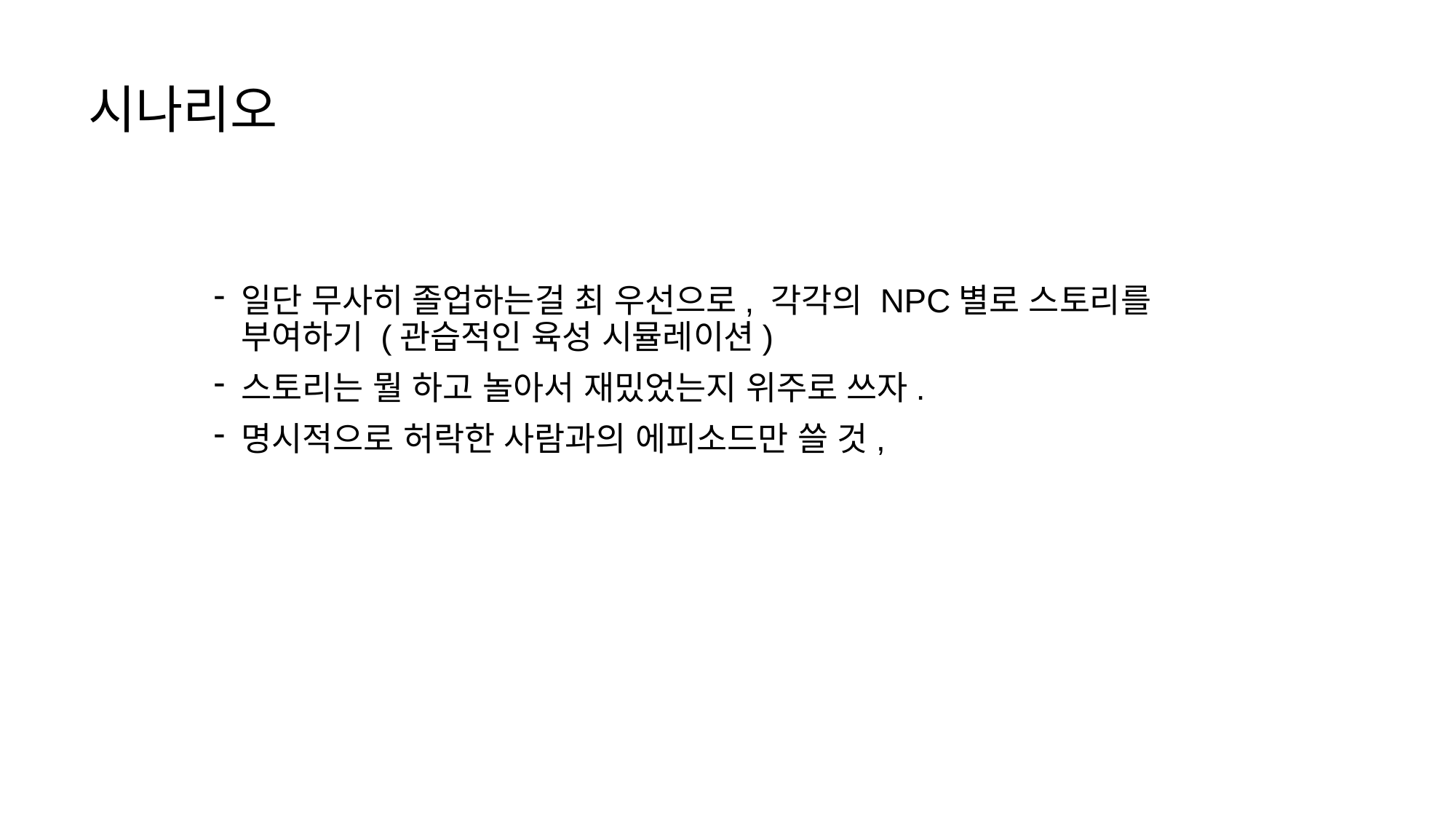

시나리오
일단 무사히 졸업하는걸 최 우선으로, 각각의 NPC별로 스토리를 부여하기 (관습적인 육성 시뮬레이션)
스토리는 뭘 하고 놀아서 재밌었는지 위주로 쓰자.
명시적으로 허락한 사람과의 에피소드만 쓸 것,